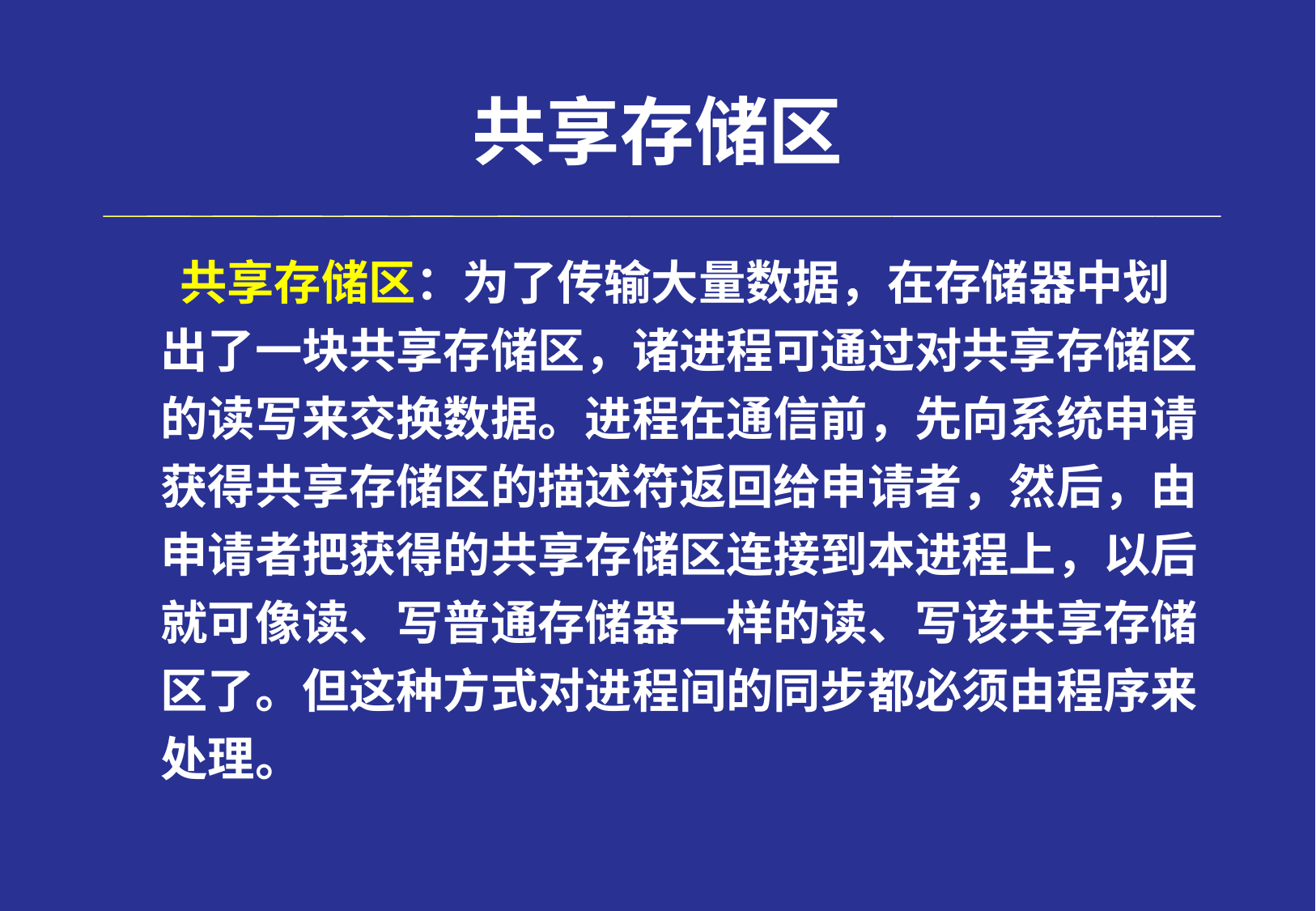

# 共享存储区
     共享存储区：为了传输大量数据，在存储器中划出了一块共享存储区，诸进程可通过对共享存储区的读写来交换数据。进程在通信前，先向系统申请获得共享存储区的描述符返回给申请者，然后，由申请者把获得的共享存储区连接到本进程上，以后就可像读、写普通存储器一样的读、写该共享存储区了。但这种方式对进程间的同步都必须由程序来处理。